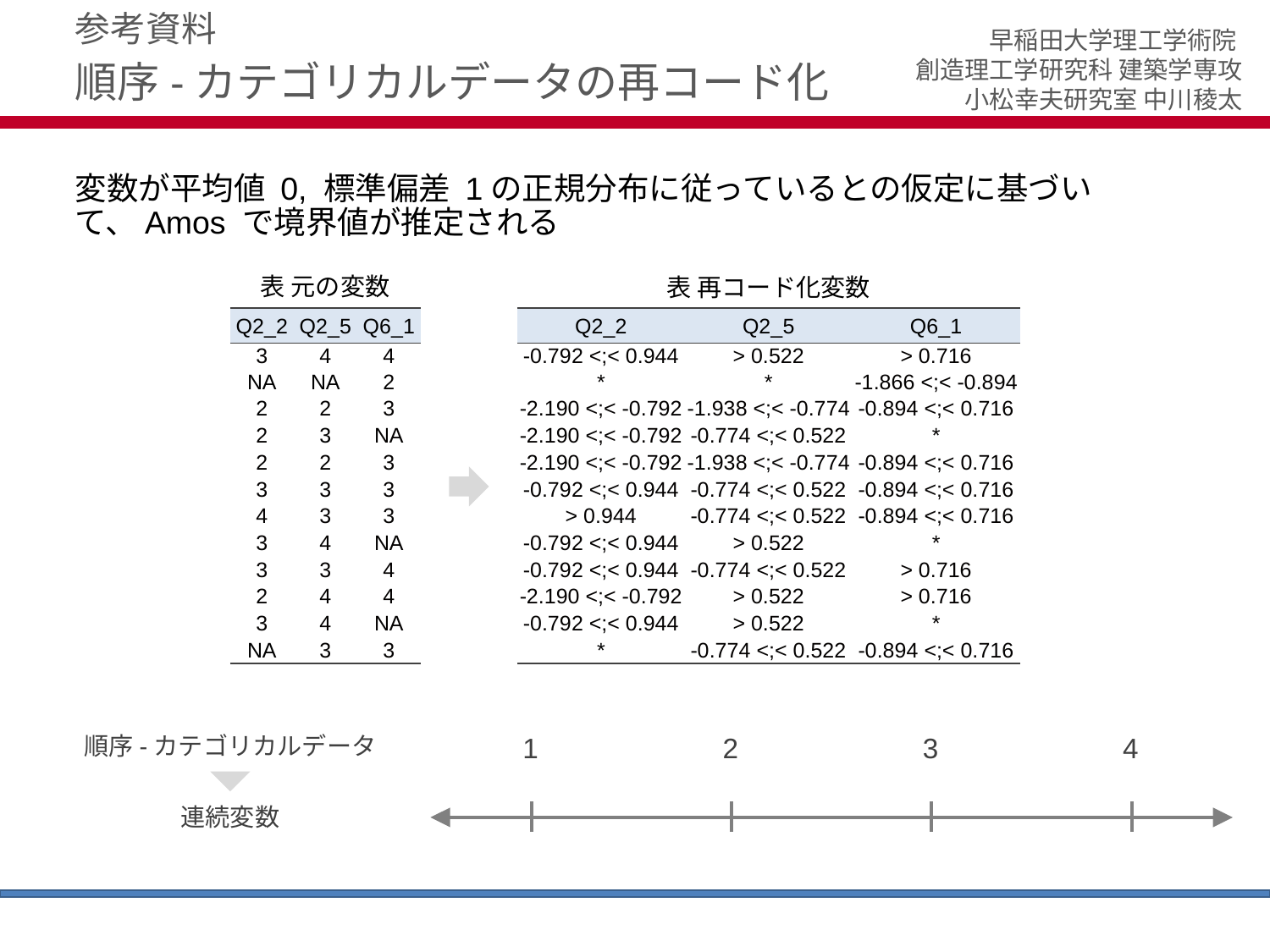

参考資料
# 順序-カテゴリカルデータの再コード化
変数が平均値 0, 標準偏差 1の正規分布に従っているとの仮定に基づいて、Amos で境界値が推定される
表 元の変数
表 再コード化変数
| Q2\_2 | Q2\_5 | Q6\_1 |
| --- | --- | --- |
| -0.792 <;< 0.944 | > 0.522 | > 0.716 |
| \* | \* | -1.866 <;< -0.894 |
| -2.190 <;< -0.792 | -1.938 <;< -0.774 | -0.894 <;< 0.716 |
| -2.190 <;< -0.792 | -0.774 <;< 0.522 | \* |
| -2.190 <;< -0.792 | -1.938 <;< -0.774 | -0.894 <;< 0.716 |
| -0.792 <;< 0.944 | -0.774 <;< 0.522 | -0.894 <;< 0.716 |
| > 0.944 | -0.774 <;< 0.522 | -0.894 <;< 0.716 |
| -0.792 <;< 0.944 | > 0.522 | \* |
| -0.792 <;< 0.944 | -0.774 <;< 0.522 | > 0.716 |
| -2.190 <;< -0.792 | > 0.522 | > 0.716 |
| -0.792 <;< 0.944 | > 0.522 | \* |
| \* | -0.774 <;< 0.522 | -0.894 <;< 0.716 |
| Q2\_2 | Q2\_5 | Q6\_1 |
| --- | --- | --- |
| 3 | 4 | 4 |
| NA | NA | 2 |
| 2 | 2 | 3 |
| 2 | 3 | NA |
| 2 | 2 | 3 |
| 3 | 3 | 3 |
| 4 | 3 | 3 |
| 3 | 4 | NA |
| 3 | 3 | 4 |
| 2 | 4 | 4 |
| 3 | 4 | NA |
| NA | 3 | 3 |

順序-カテゴリカルデータ
| 1 | 2 | 3 | 4 |
| --- | --- | --- | --- |

連続変数
|  |  |  |
| --- | --- | --- |